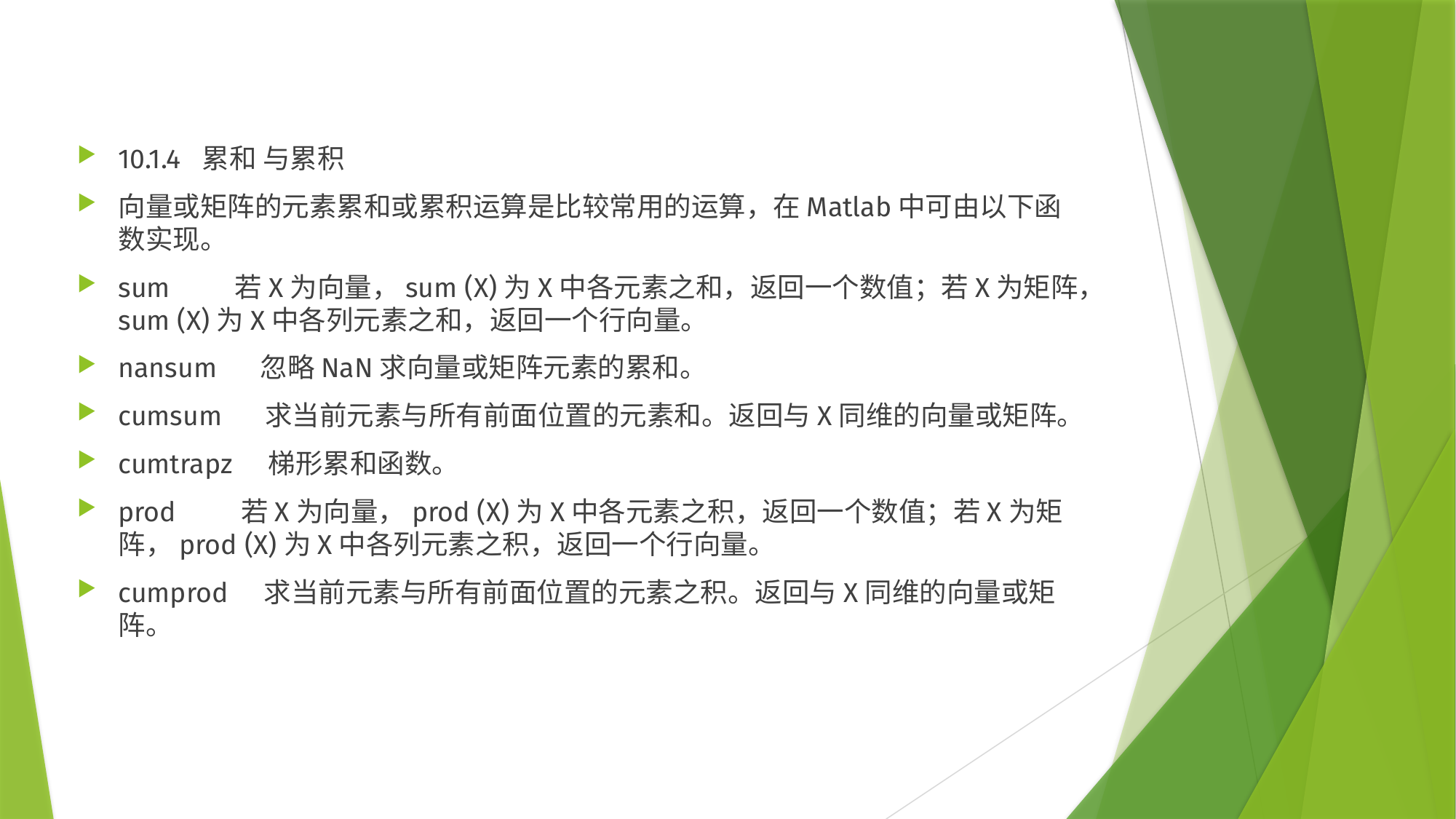

10.1.4  累和 与累积
向量或矩阵的元素累和或累积运算是比较常用的运算，在Matlab中可由以下函数实现。
sum        若X为向量，sum (X)为X中各元素之和，返回一个数值；若X为矩阵，sum (X)为X中各列元素之和，返回一个行向量。
nansum     忽略NaN求向量或矩阵元素的累和。
cumsum     求当前元素与所有前面位置的元素和。返回与X同维的向量或矩阵。
cumtrapz    梯形累和函数。
prod        若X为向量，prod (X)为X中各元素之积，返回一个数值；若X为矩阵，prod (X)为X中各列元素之积，返回一个行向量。
cumprod    求当前元素与所有前面位置的元素之积。返回与X同维的向量或矩阵。